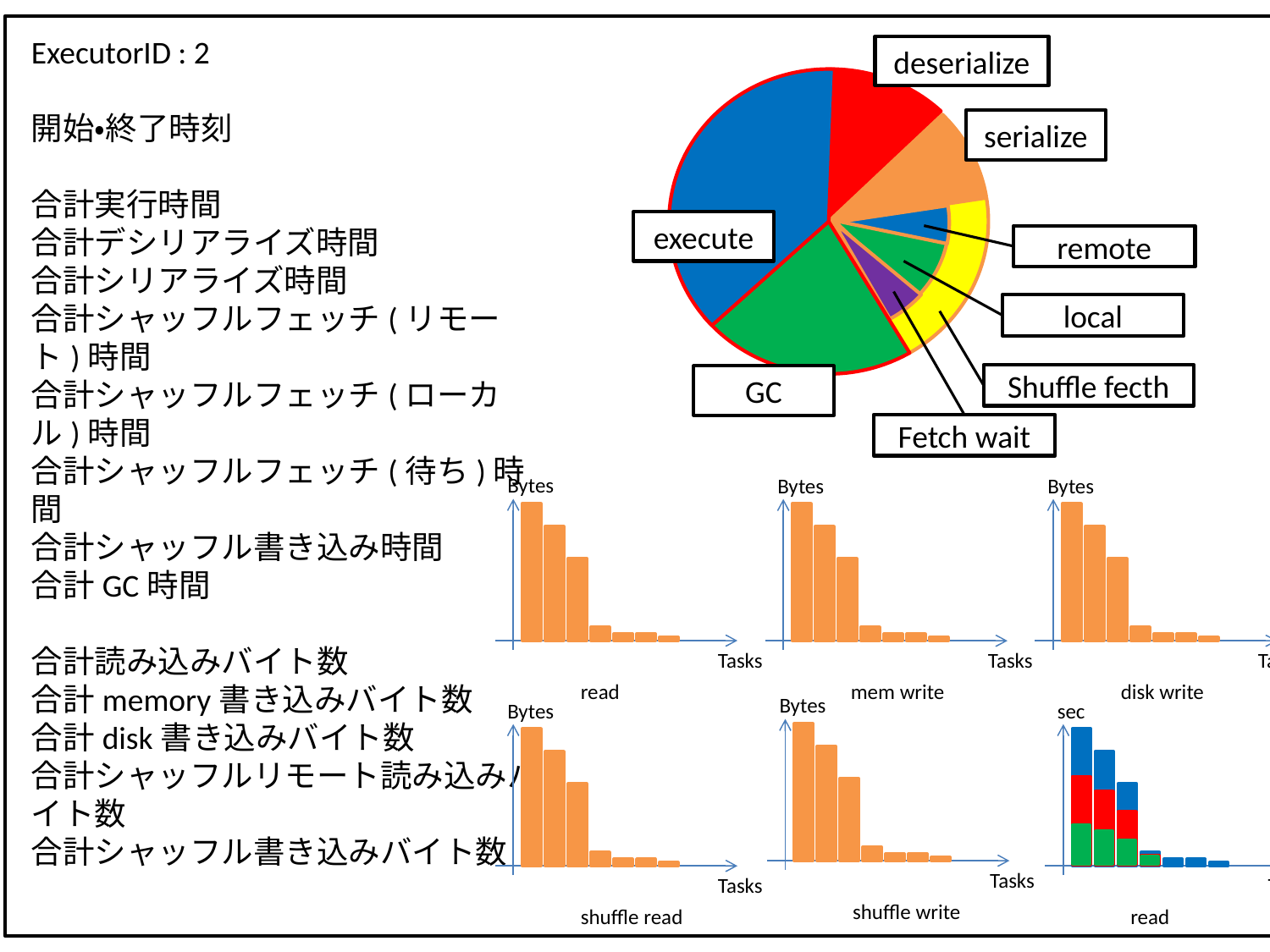

ExecutorID : 2

開始・終了時刻

合計実行時間
合計デシリアライズ時間
合計シリアライズ時間
合計シャッフルフェッチ(リモート)時間
合計シャッフルフェッチ(ローカル)時間
合計シャッフルフェッチ(待ち)時間
合計シャッフル書き込み時間
合計GC時間

合計読み込みバイト数
合計memory書き込みバイト数
合計disk書き込みバイト数
合計シャッフルリモート読み込みバイト数
合計シャッフル書き込みバイト数

deserialize

serialize

execute
remote
local
Shuffle fecth
GC
Fetch wait
Bytes

Tasks
read
Bytes

Tasks
mem write
Bytes

Tasks
disk write
Bytes

Tasks
shuffle write
Bytes

Tasks
shuffle read
sec

Tasks
read